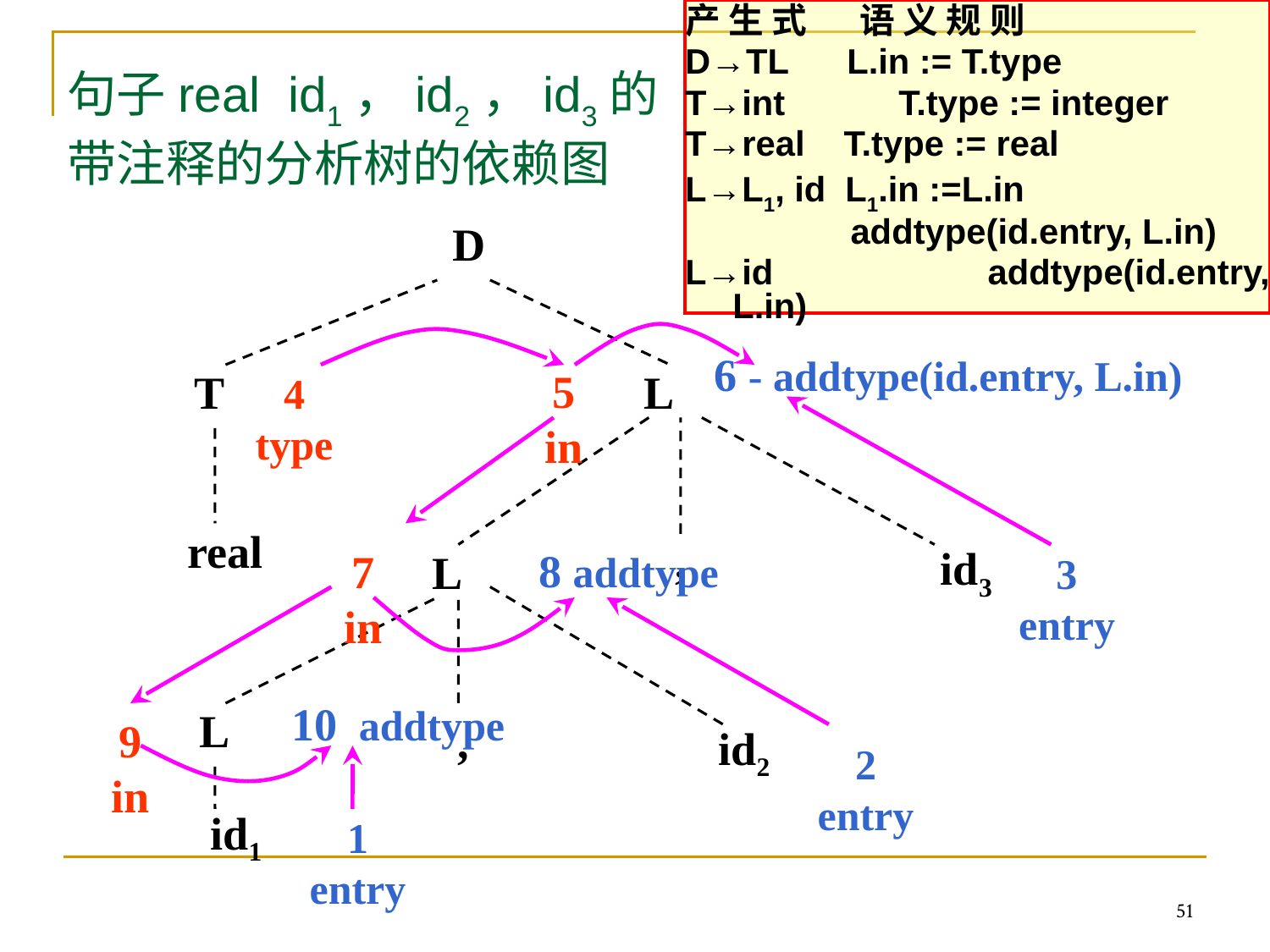

产 生 式 	语 义 规 则
D→TL      L.in := T.type
T→int	    T.type := integer
T→real    T.type := real
L→L1, id  L1.in :=L.in
                 addtype(id.entry, L.in)
L→id 	     addtype(id.entry, L.in)
# 句子real  id1，id2，id3的带注释的分析树的依赖图
D

6 - addtype(id.entry, L.in)
T
4
type
L
5
in

real
,
L
id3
3
entry
8 addtype
7
in

10  addtype
L
,
9
in
id2
2
entry

id1
1
entry
51